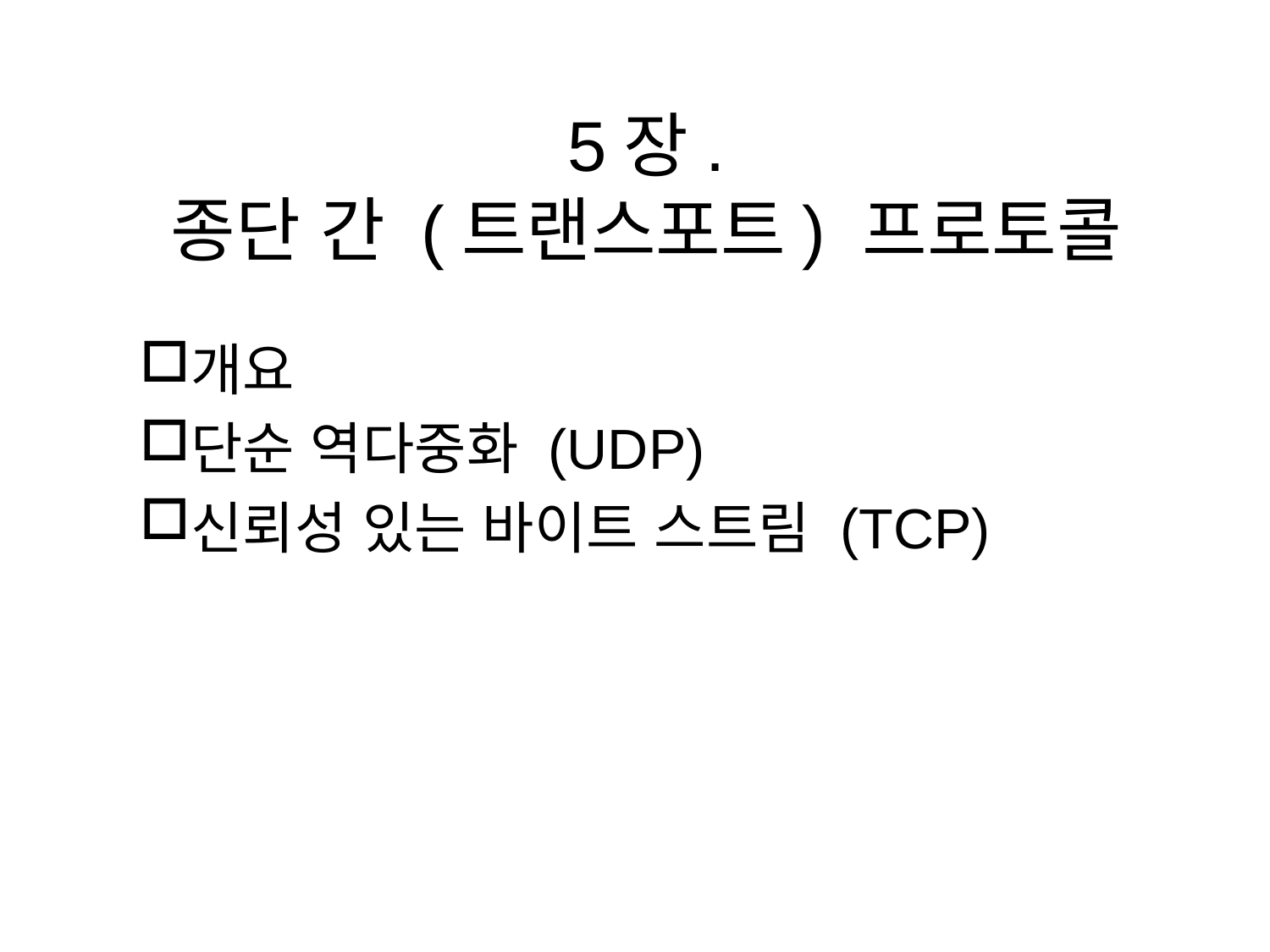

# 5장. 종단 간 (트랜스포트) 프로토콜
개요
단순 역다중화 (UDP)
신뢰성 있는 바이트 스트림 (TCP)